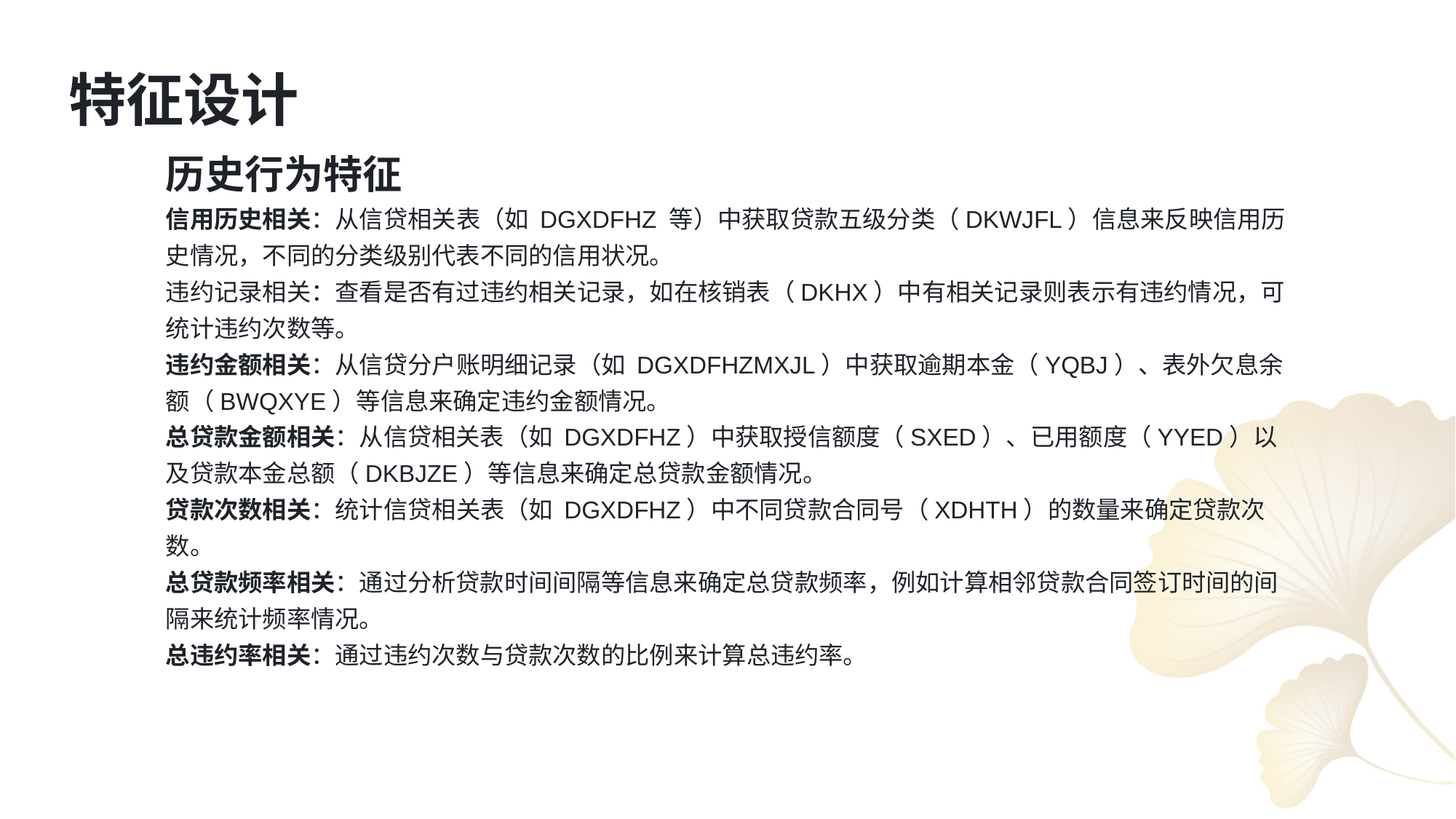

特征设计
历史行为特征
信用历史相关：从信贷相关表（如 DGXDFHZ 等）中获取贷款五级分类（DKWJFL）信息来反映信用历史情况，不同的分类级别代表不同的信用状况。
违约记录相关：查看是否有过违约相关记录，如在核销表（DKHX）中有相关记录则表示有违约情况，可统计违约次数等。
违约金额相关：从信贷分户账明细记录（如 DGXDFHZMXJL）中获取逾期本金（YQBJ）、表外欠息余额（BWQXYE）等信息来确定违约金额情况。
总贷款金额相关：从信贷相关表（如 DGXDFHZ）中获取授信额度（SXED）、已用额度（YYED）以及贷款本金总额（DKBJZE）等信息来确定总贷款金额情况。
贷款次数相关：统计信贷相关表（如 DGXDFHZ）中不同贷款合同号（XDHTH）的数量来确定贷款次数。
总贷款频率相关：通过分析贷款时间间隔等信息来确定总贷款频率，例如计算相邻贷款合同签订时间的间隔来统计频率情况。
总违约率相关：通过违约次数与贷款次数的比例来计算总违约率。